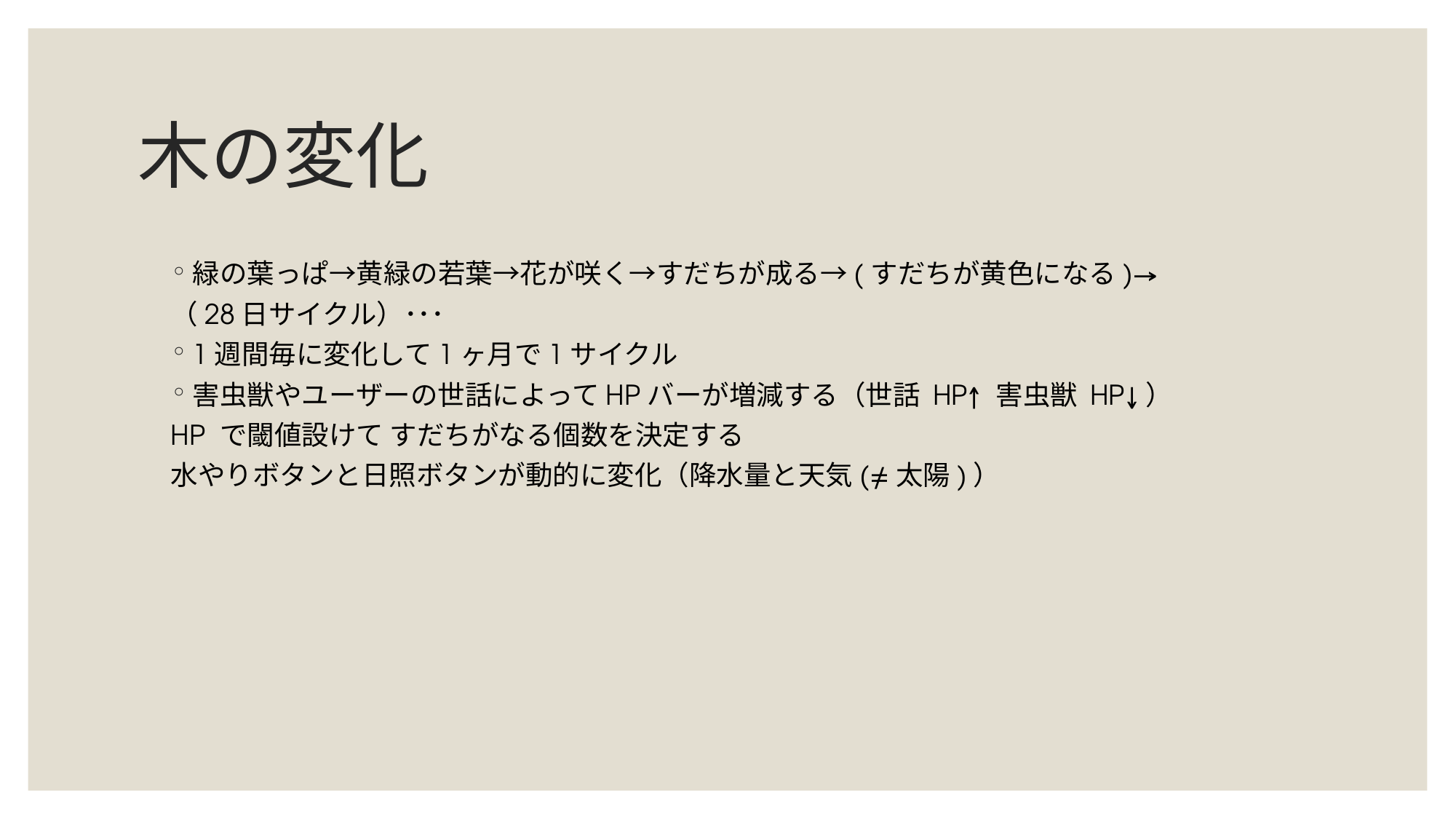

# 木の変化
緑の葉っぱ→黄緑の若葉→花が咲く→すだちが成る→(すだちが黄色になる)→
（28日サイクル）･･･
1週間毎に変化して1ヶ月で1サイクル
害虫獣やユーザーの世話によってHPバーが増減する（世話 HP↑ 害虫獣 HP↓）
HP で閾値設けて すだちがなる個数を決定する
水やりボタンと日照ボタンが動的に変化（降水量と天気(≠太陽)）